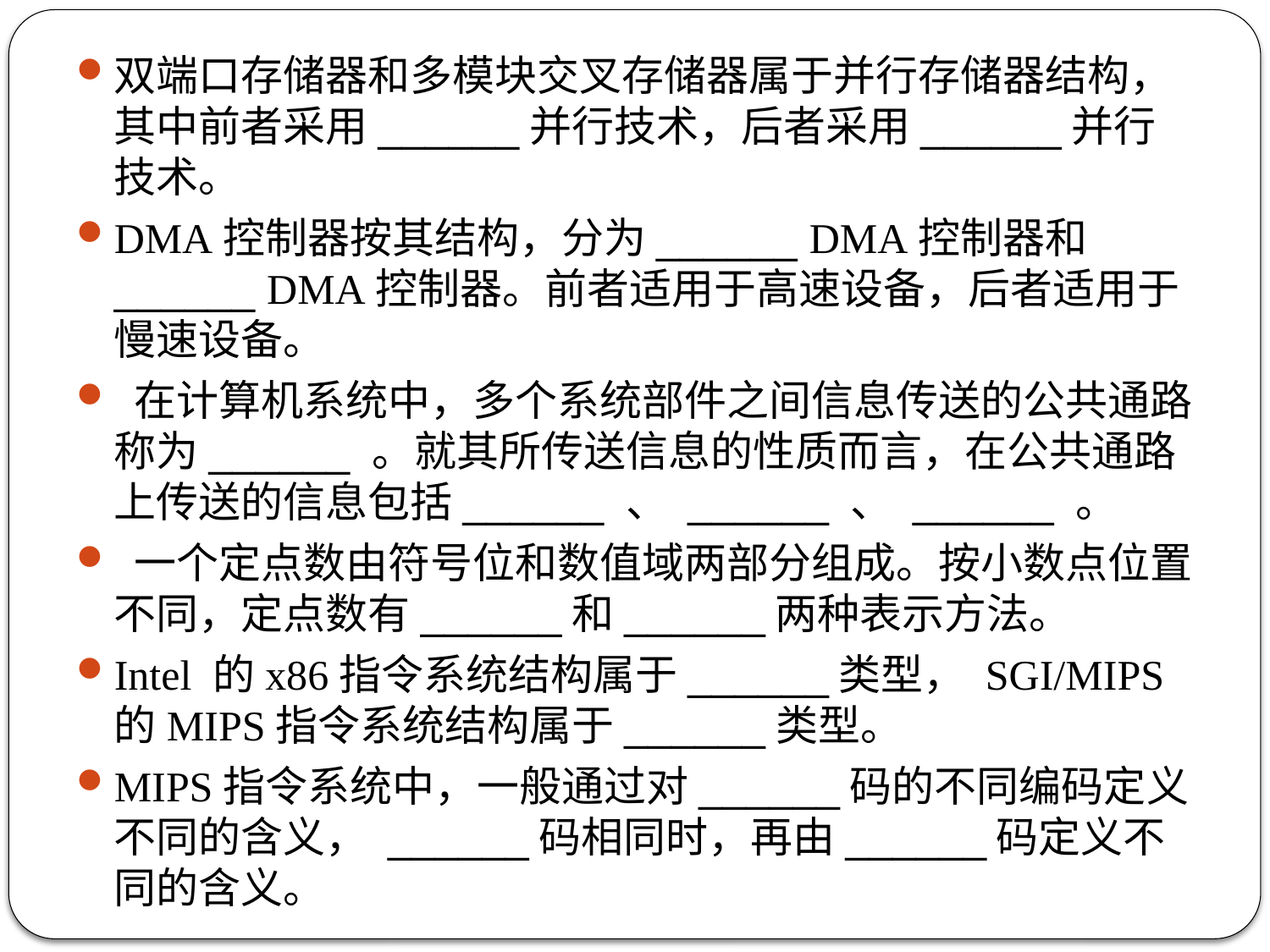

双端口存储器和多模块交叉存储器属于并行存储器结构，其中前者采用______并行技术，后者采用______并行技术。
DMA控制器按其结构，分为______ DMA控制器和______ DMA控制器。前者适用于高速设备，后者适用于慢速设备。
 在计算机系统中，多个系统部件之间信息传送的公共通路称为______ 。就其所传送信息的性质而言，在公共通路上传送的信息包括______ 、 ______ 、 ______ 。
 一个定点数由符号位和数值域两部分组成。按小数点位置不同，定点数有______和______两种表示方法。
Intel 的x86指令系统结构属于______类型， SGI/MIPS 的MIPS指令系统结构属于______类型。
MIPS指令系统中，一般通过对______码的不同编码定义不同的含义， ______码相同时，再由______码定义不同的含义。